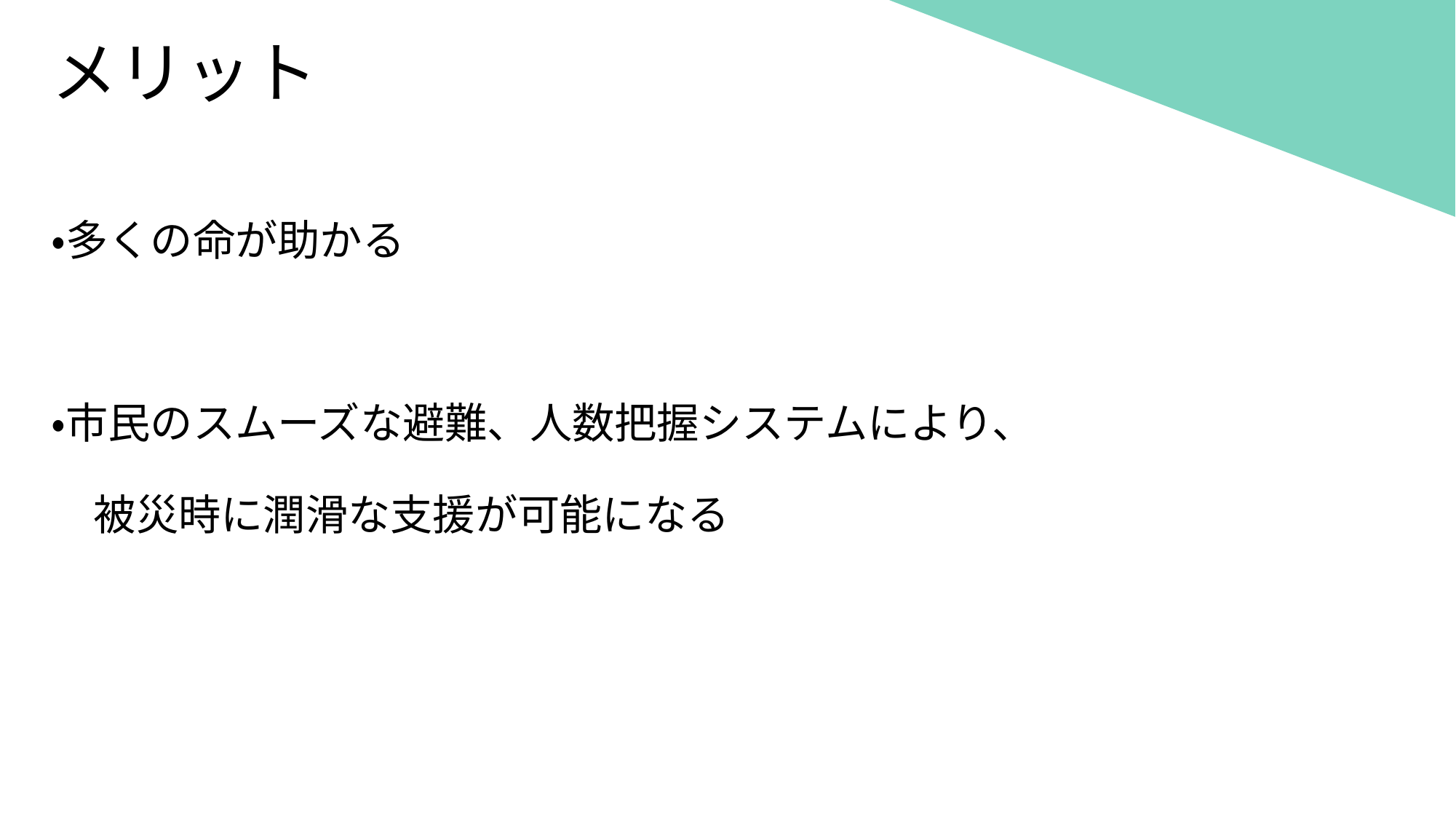

# メリット

・多くの命が助かる

・市民のスムーズな避難、人数把握システムにより、
　被災時に潤滑な支援が可能になる